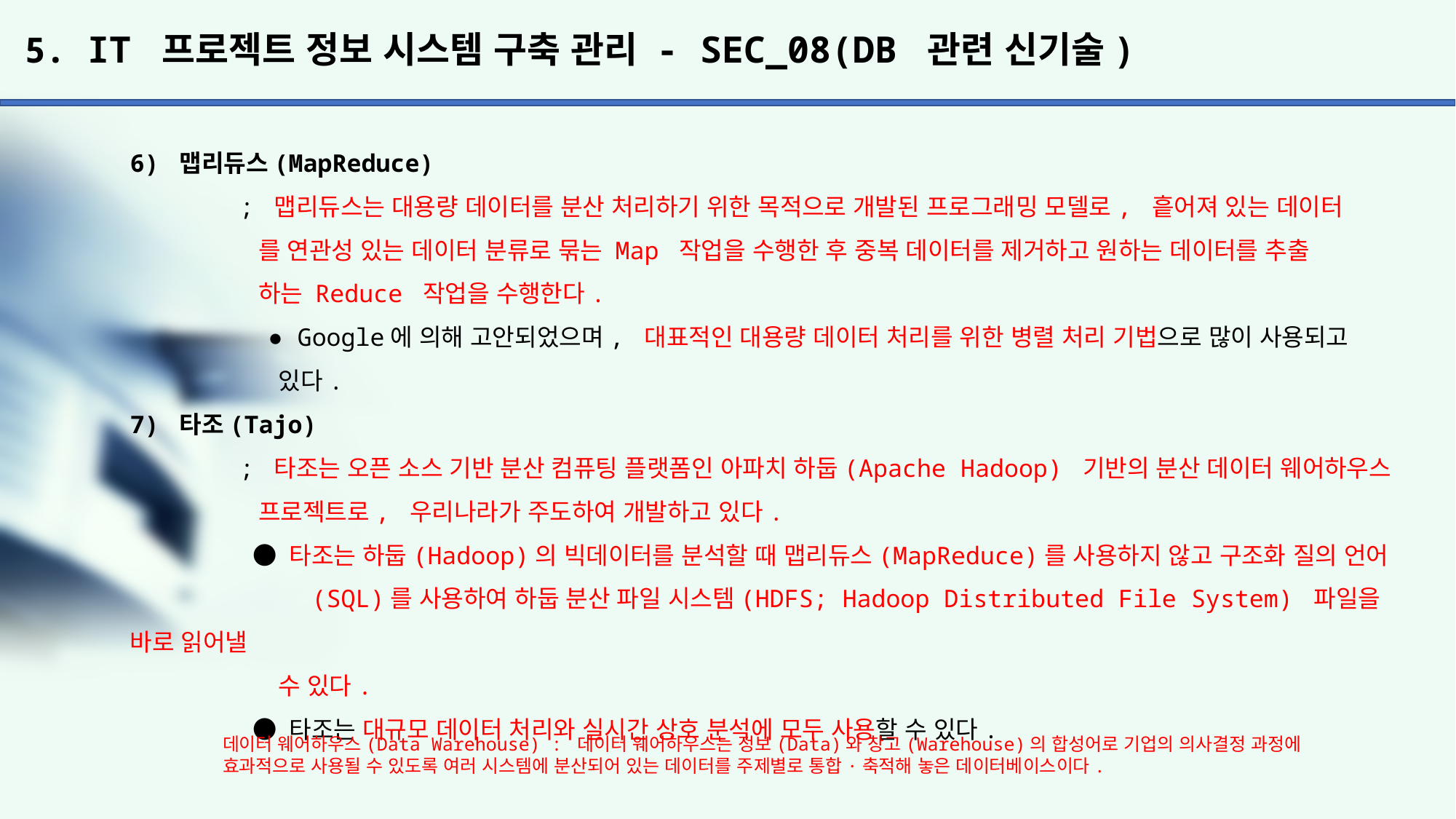

# 5. IT 프로젝트 정보 시스템 구축 관리 - SEC_08(DB 관련 신기술)
6) 맵리듀스(MapReduce)
	; 맵리듀스는 대용량 데이터를 분산 처리하기 위한 목적으로 개발된 프로그래밍 모델로, 흩어져 있는 데이터
	  를 연관성 있는 데이터 분류로 묶는 Map 작업을 수행한 후 중복 데이터를 제거하고 원하는 데이터를 추출
	  하는 Reduce 작업을 수행한다.
	  ● Google에 의해 고안되었으며, 대표적인 대용량 데이터 처리를 위한 병렬 처리 기법으로 많이 사용되고
	     있다.
7) 타조(Tajo)
	; 타조는 오픈 소스 기반 분산 컴퓨팅 플랫폼인 아파치 하둡(Apache Hadoop) 기반의 분산 데이터 웨어하우스
	  프로젝트로, 우리나라가 주도하여 개발하고 있다.
	  ● 타조는 하둡(Hadoop)의 빅데이터를 분석할 때 맵리듀스(MapReduce)를 사용하지 않고 구조화 질의 언어
	     (SQL)를 사용하여 하둡 분산 파일 시스템(HDFS; Hadoop Distributed File System) 파일을 바로 읽어낼
	     수 있다.
	  ● 타조는 대규모 데이터 처리와 실시간 상호 분석에 모두 사용할 수 있다.
데이터 웨어하우스(Data Warehouse) : 데이터 웨어하우스는 정보(Data)와 창고(Warehouse)의 합성어로 기업의 의사결정 과정에 효과적으로 사용될 수 있도록 여러 시스템에 분산되어 있는 데이터를 주제별로 통합·축적해 놓은 데이터베이스이다.